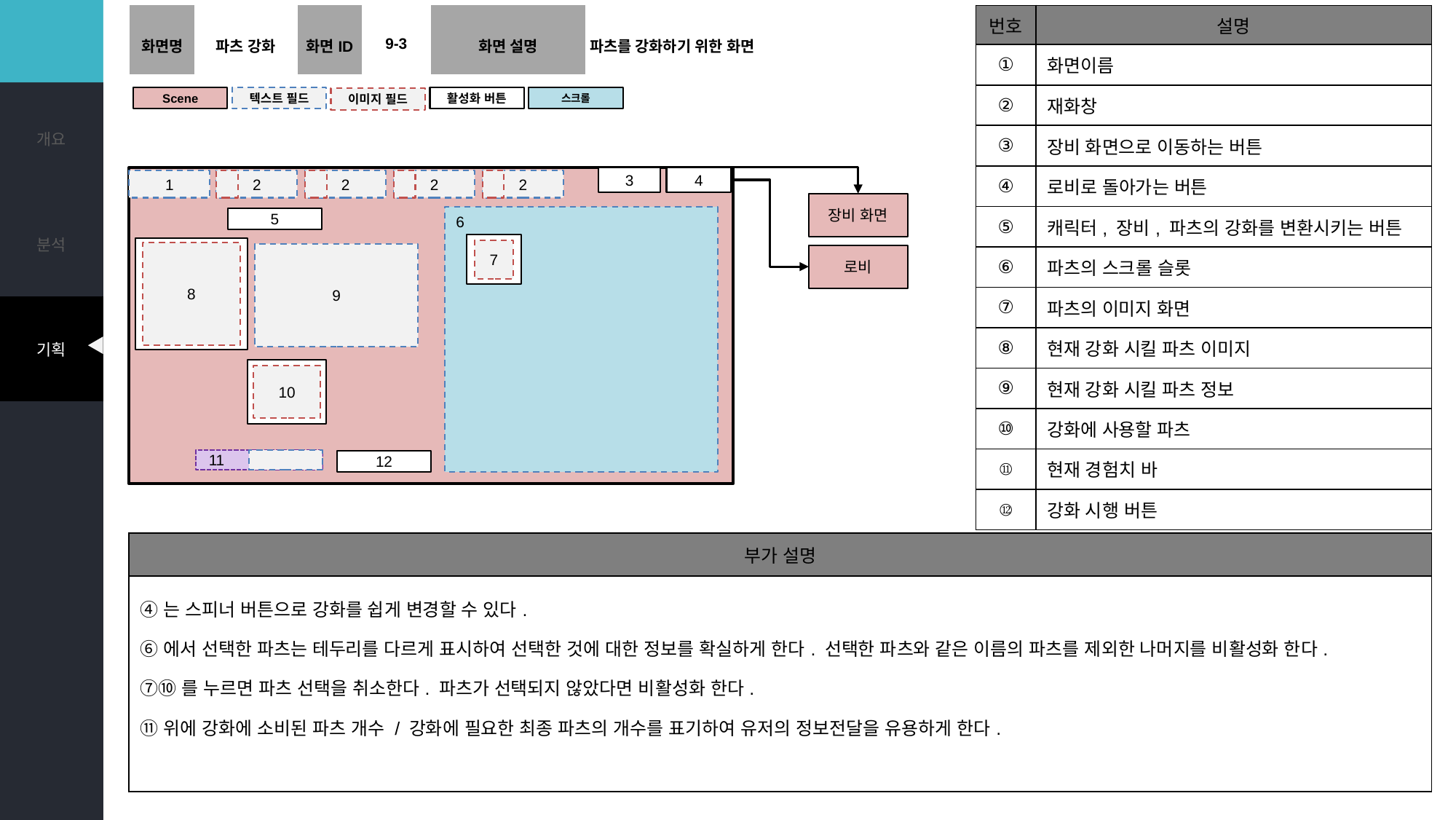

| 화면명 | 파츠 강화 | 화면ID | 9-3 | 화면 설명 | 파츠를 강화하기 위한 화면 |
| --- | --- | --- | --- | --- | --- |
| 번호 | 설명 |
| --- | --- |
| ① | 화면이름 |
| ② | 재화창 |
| ③ | 장비 화면으로 이동하는 버튼 |
| ④ | 로비로 돌아가는 버튼 |
| ⑤ | 캐릭터, 장비, 파츠의 강화를 변환시키는 버튼 |
| ⑥ | 파츠의 스크롤 슬롯 |
| ⑦ | 파츠의 이미지 화면 |
| ⑧ | 현재 강화 시킬 파츠 이미지 |
| ⑨ | 현재 강화 시킬 파츠 정보 |
| ⑩ | 강화에 사용할 파츠 |
| ⑪ | 현재 경험치 바 |
| ⑫ | 강화 시행 버튼 |
스크롤
3
4

1
2

2

2

2

6
5
2
7

8
9
2
10
11

12
장비 화면
로비
| 부가 설명 |
| --- |
| ④는 스피너 버튼으로 강화를 쉽게 변경할 수 있다. ⑥에서 선택한 파츠는 테두리를 다르게 표시하여 선택한 것에 대한 정보를 확실하게 한다. 선택한 파츠와 같은 이름의 파츠를 제외한 나머지를 비활성화 한다. ⑦⑩를 누르면 파츠 선택을 취소한다. 파츠가 선택되지 않았다면 비활성화 한다. ⑪위에 강화에 소비된 파츠 개수 / 강화에 필요한 최종 파츠의 개수를 표기하여 유저의 정보전달을 유용하게 한다. |